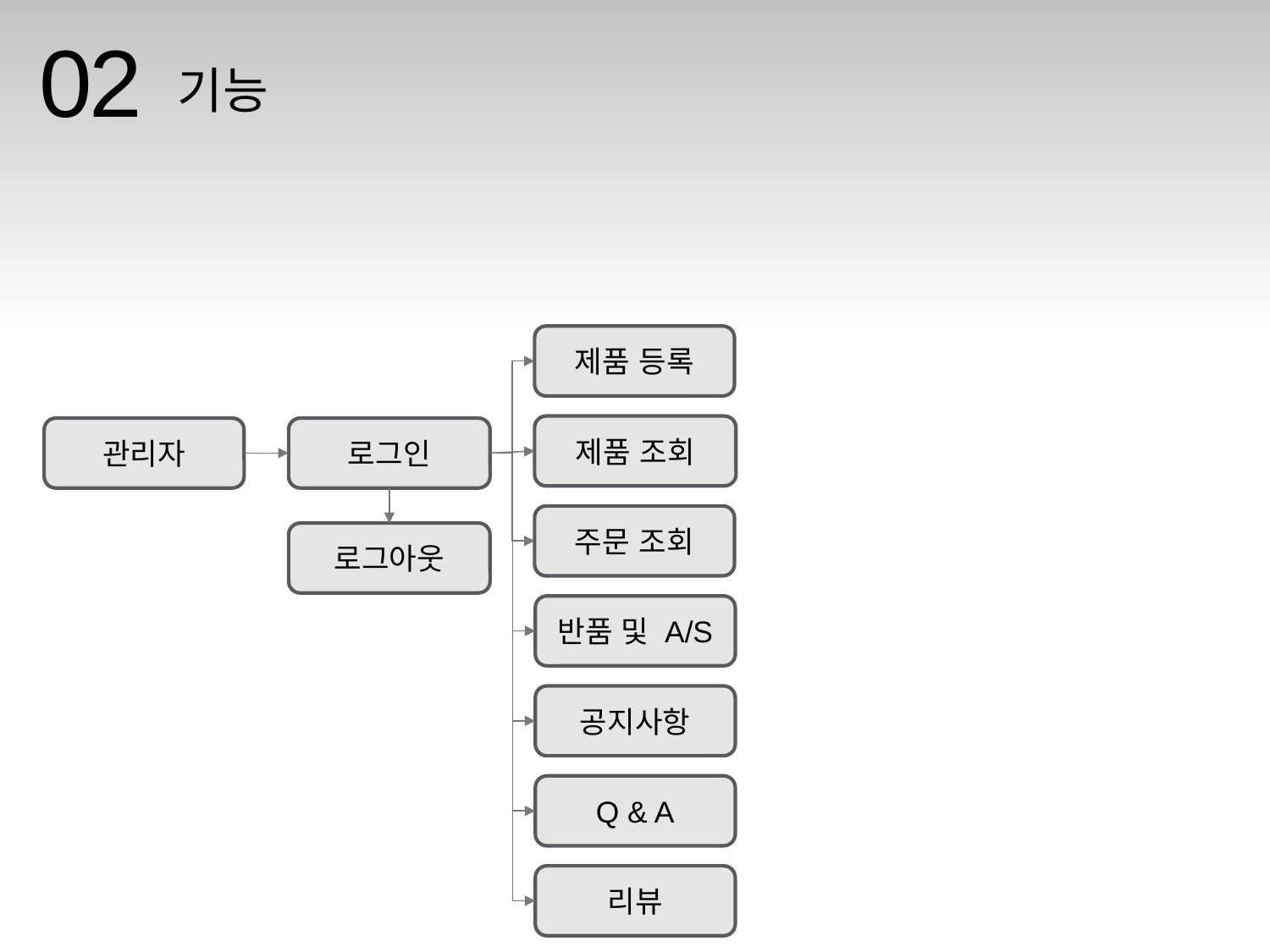

02
기능
제품 등록
제품 조회
관리자
로그인
주문 조회
로그아웃
반품 및 A/S
공지사항
Q & A
리뷰